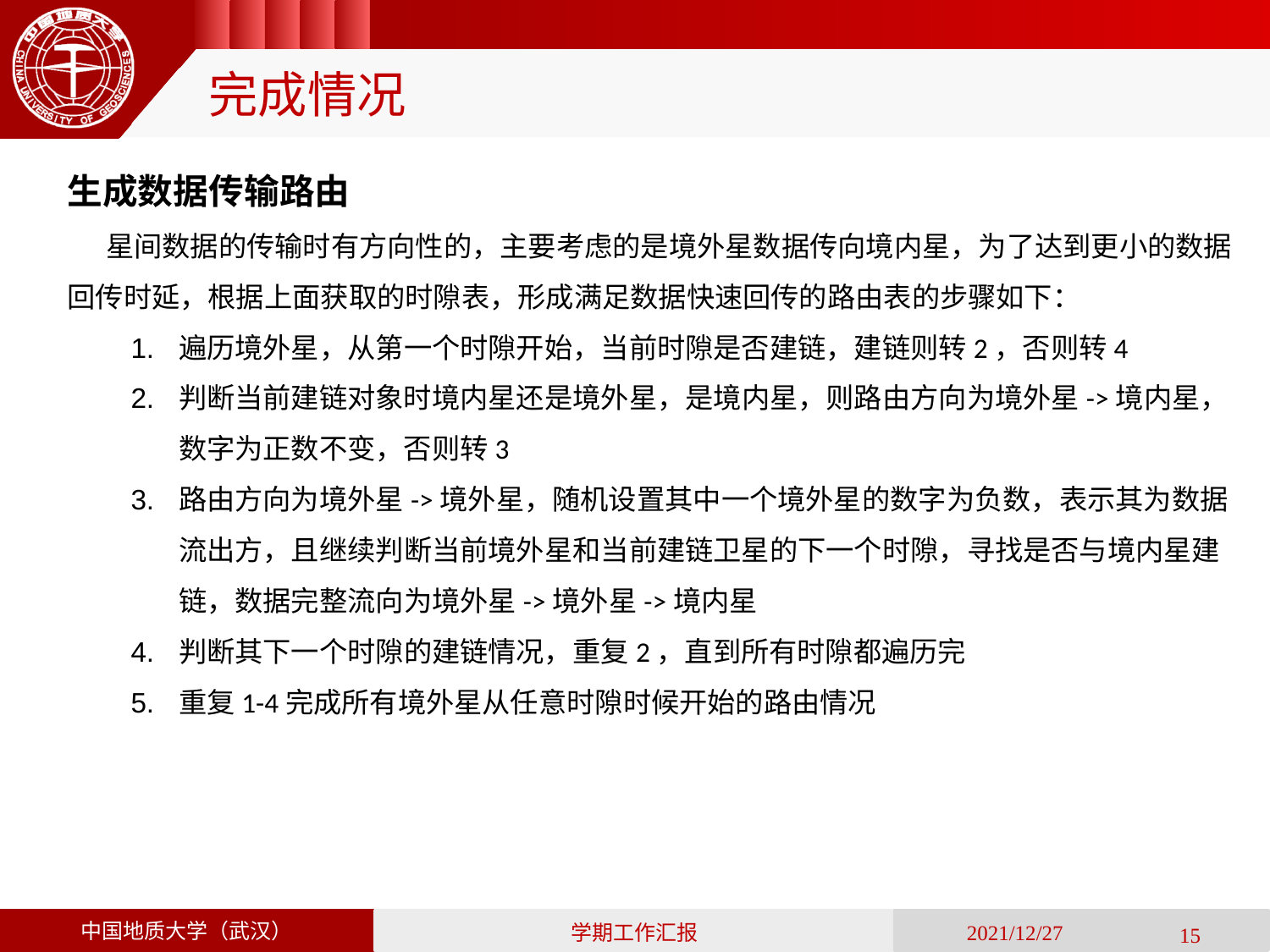

# 完成情况
生成数据传输路由
     星间数据的传输时有方向性的，主要考虑的是境外星数据传向境内星，为了达到更小的数据回传时延，根据上面获取的时隙表，形成满足数据快速回传的路由表的步骤如下：
遍历境外星，从第一个时隙开始，当前时隙是否建链，建链则转2，否则转4
判断当前建链对象时境内星还是境外星，是境内星，则路由方向为境外星->境内星，数字为正数不变，否则转3
路由方向为境外星->境外星，随机设置其中一个境外星的数字为负数，表示其为数据流出方，且继续判断当前境外星和当前建链卫星的下一个时隙，寻找是否与境内星建链，数据完整流向为境外星->境外星->境内星
判断其下一个时隙的建链情况，重复2，直到所有时隙都遍历完
重复1-4完成所有境外星从任意时隙时候开始的路由情况